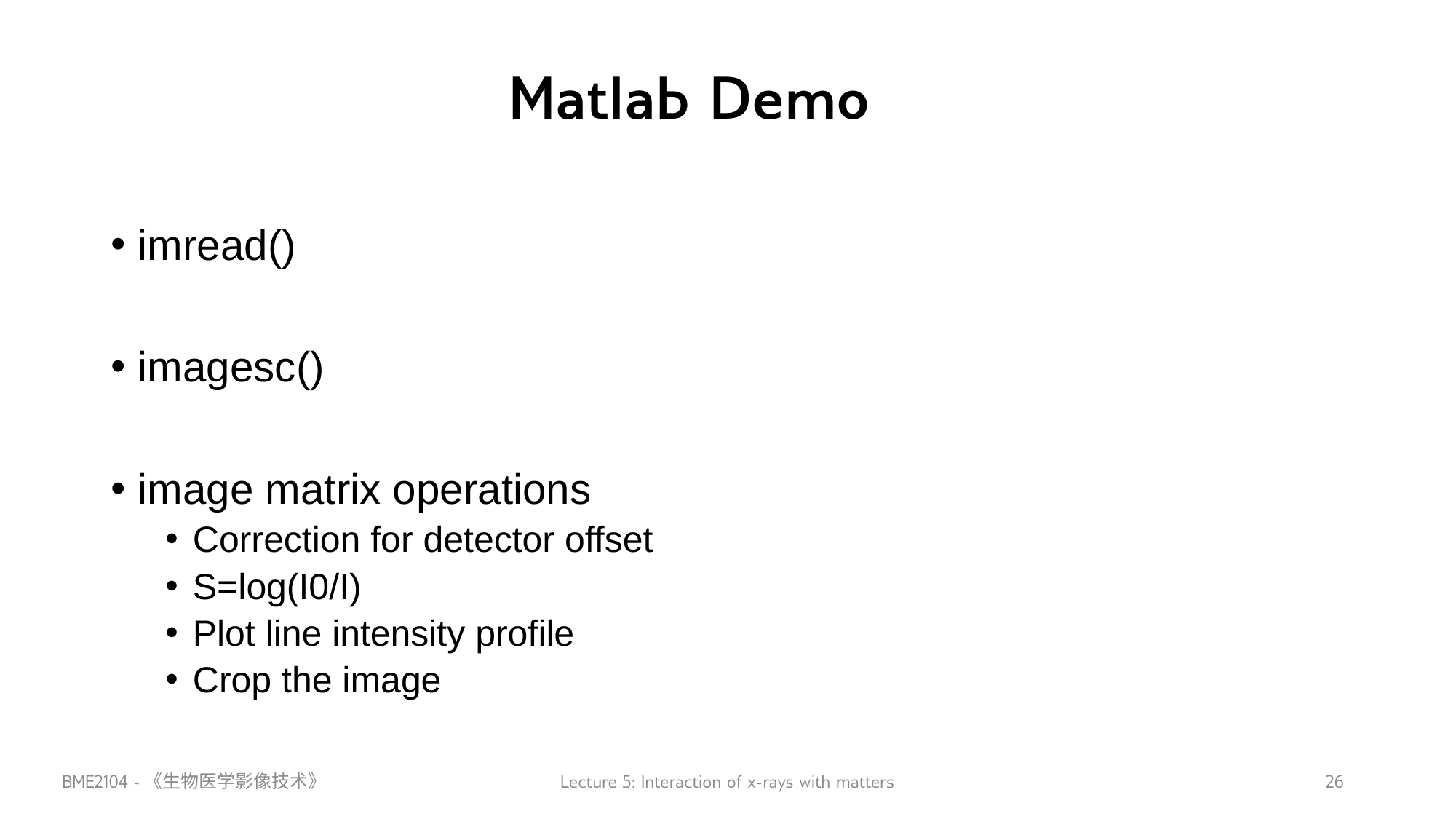

# Matlab Demo
imread()

imagesc()

image matrix operations
Correction for detector offset
S=log(I0/I)
Plot line intensity profile
Crop the image
BME2104 -《生物医学影像技术》
Lecture 5: Interaction of x-rays with matters
26